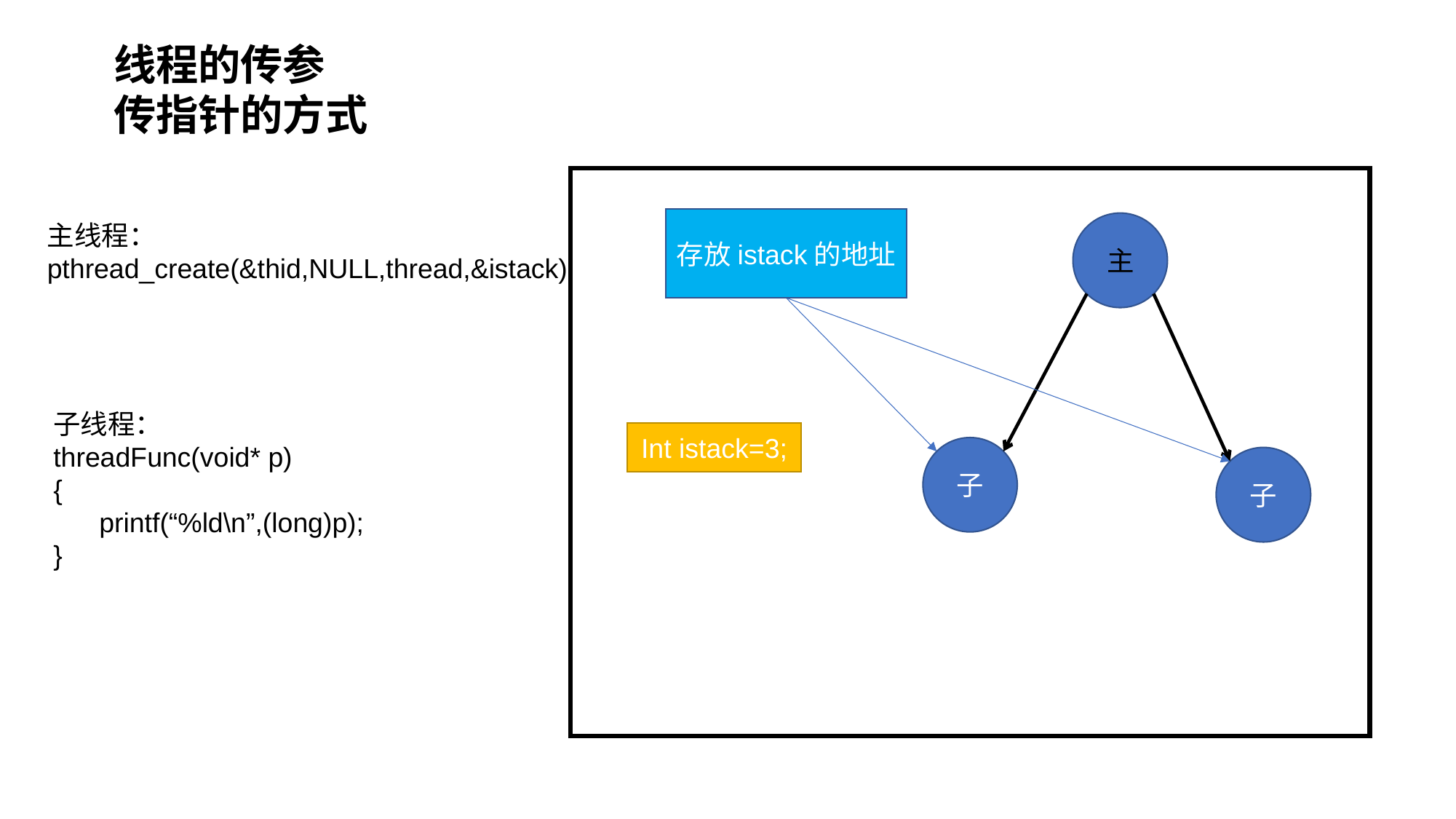

线程的传参
传指针的方式

存放istack的地址
主线程：
pthread_create(&thid,NULL,thread,&istack)

主
子线程：
threadFunc(void* p)
{
      printf(“%ld\n”,(long)p);
}
Int istack=3;
子
子